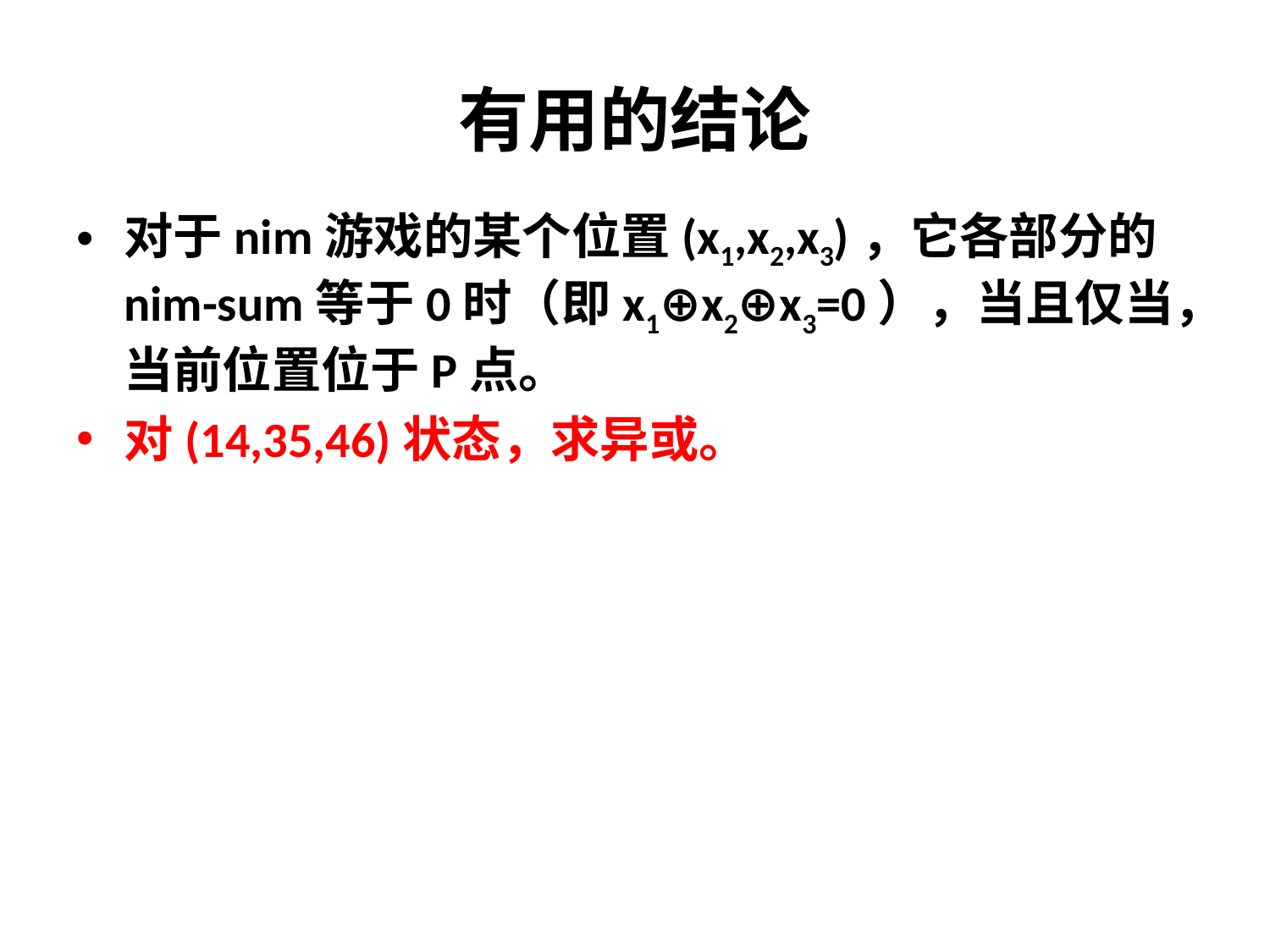

# 有用的结论
对于nim游戏的某个位置(x1,x2,x3)，它各部分的nim-sum等于0时（即x1⊕x2⊕x3=0），当且仅当，当前位置位于P点。
对(14,35,46)状态，求异或。